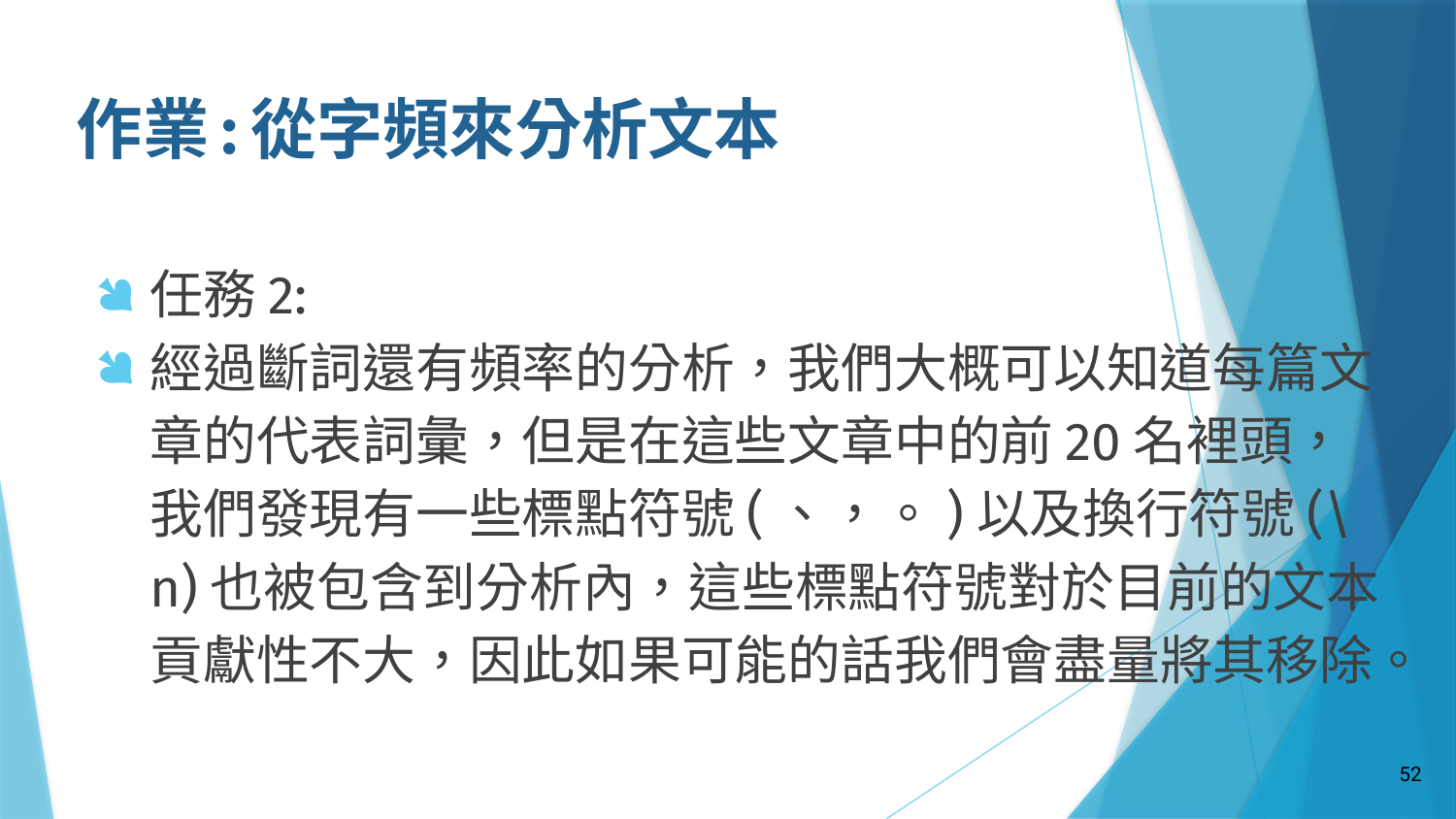

# 作業:從字頻來分析文本
任務2:
經過斷詞還有頻率的分析，我們大概可以知道每篇文章的代表詞彙，但是在這些文章中的前20名裡頭，我們發現有一些標點符號(、，。)以及換行符號(\n)也被包含到分析內，這些標點符號對於目前的文本貢獻性不大，因此如果可能的話我們會盡量將其移除。

52